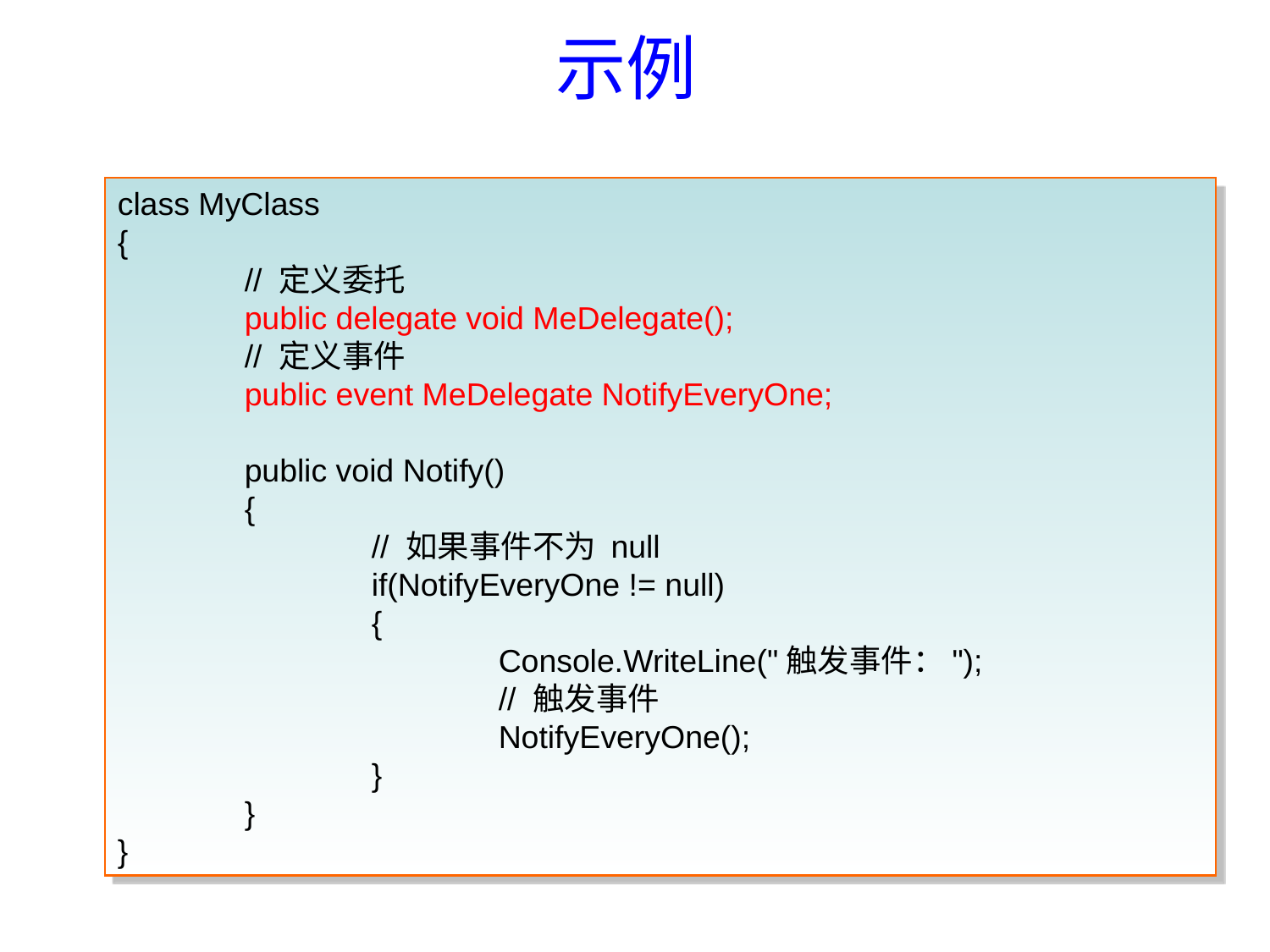

# 示例
class MyClass
{
	// 定义委托
	public delegate void MeDelegate();
	// 定义事件
	public event MeDelegate NotifyEveryOne;

	public void Notify()
	{
		// 如果事件不为 null
		if(NotifyEveryOne != null)
		{
			Console.WriteLine("触发事件：");
			// 触发事件
			NotifyEveryOne();
		}
	}
}